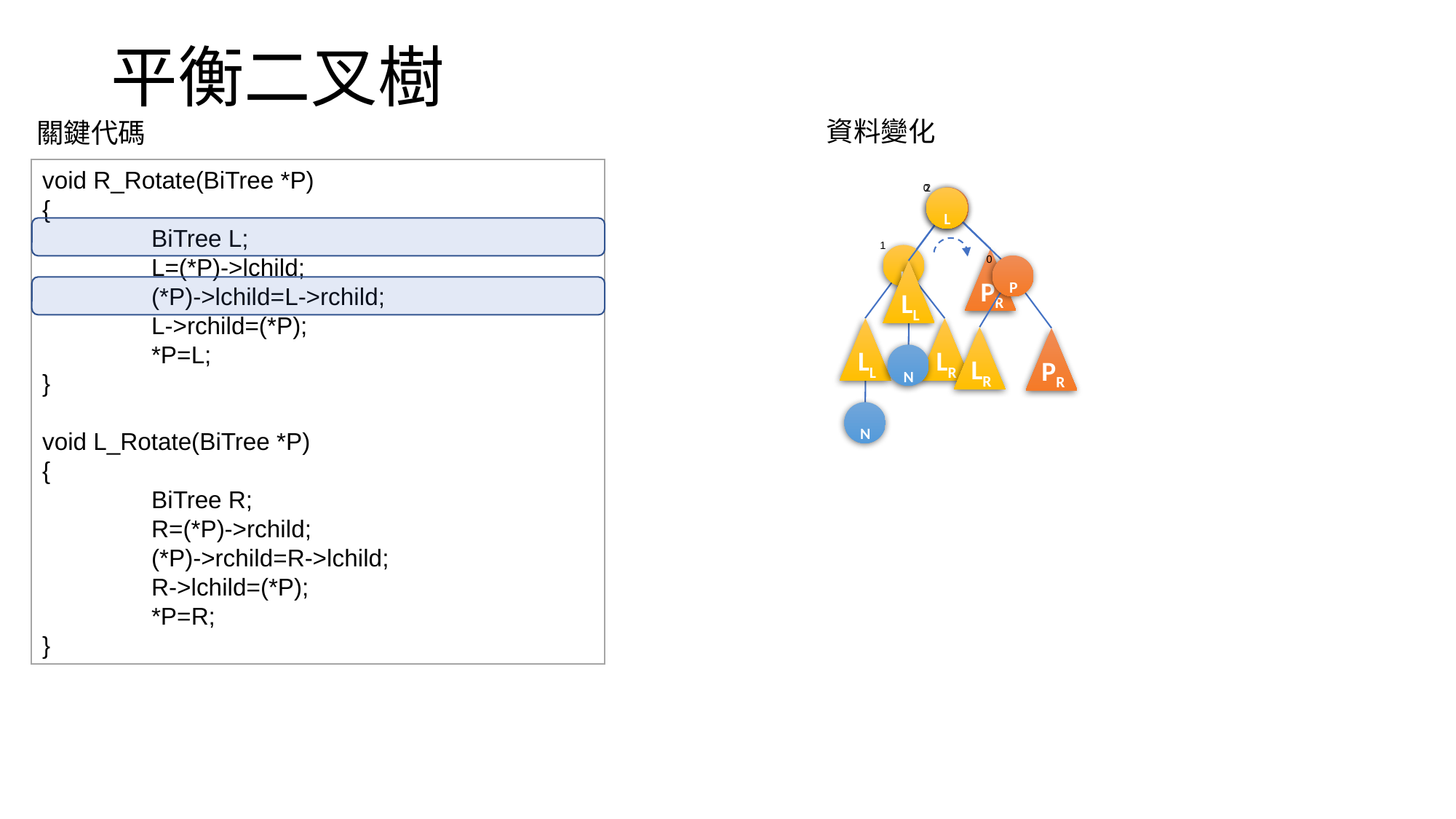

# 平衡二叉樹
資料變化
關鍵代碼
void R_Rotate(BiTree *P)
{
	BiTree L;
	L=(*P)->lchild;
	(*P)->lchild=L->rchild;
	L->rchild=(*P);
	*P=L;
}

void L_Rotate(BiTree *P)
{
	BiTree R;
	R=(*P)->rchild;
	(*P)->rchild=R->lchild;
	R->lchild=(*P);
	*P=R;
}
2
P

1

L

PR

LL

LR
N

0
L

0
P

LL

LR

PR
N